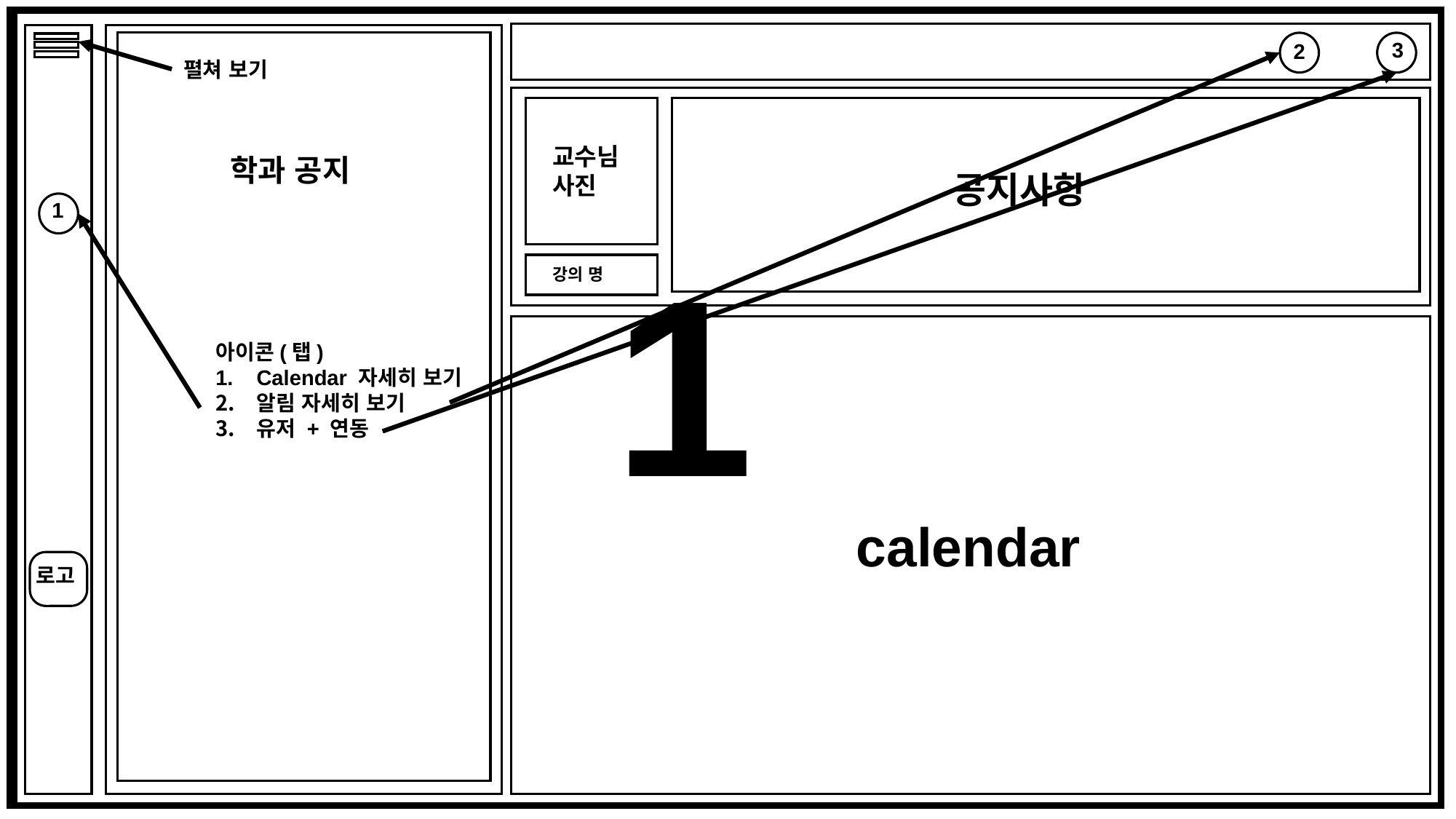

3
2

펼쳐 보기

교수님 사진
학과 공지
공지사항
1

1

강의 명
아이콘(탭)
Calendar 자세히 보기
알림 자세히 보기
유저 + 연동
calendar

로고